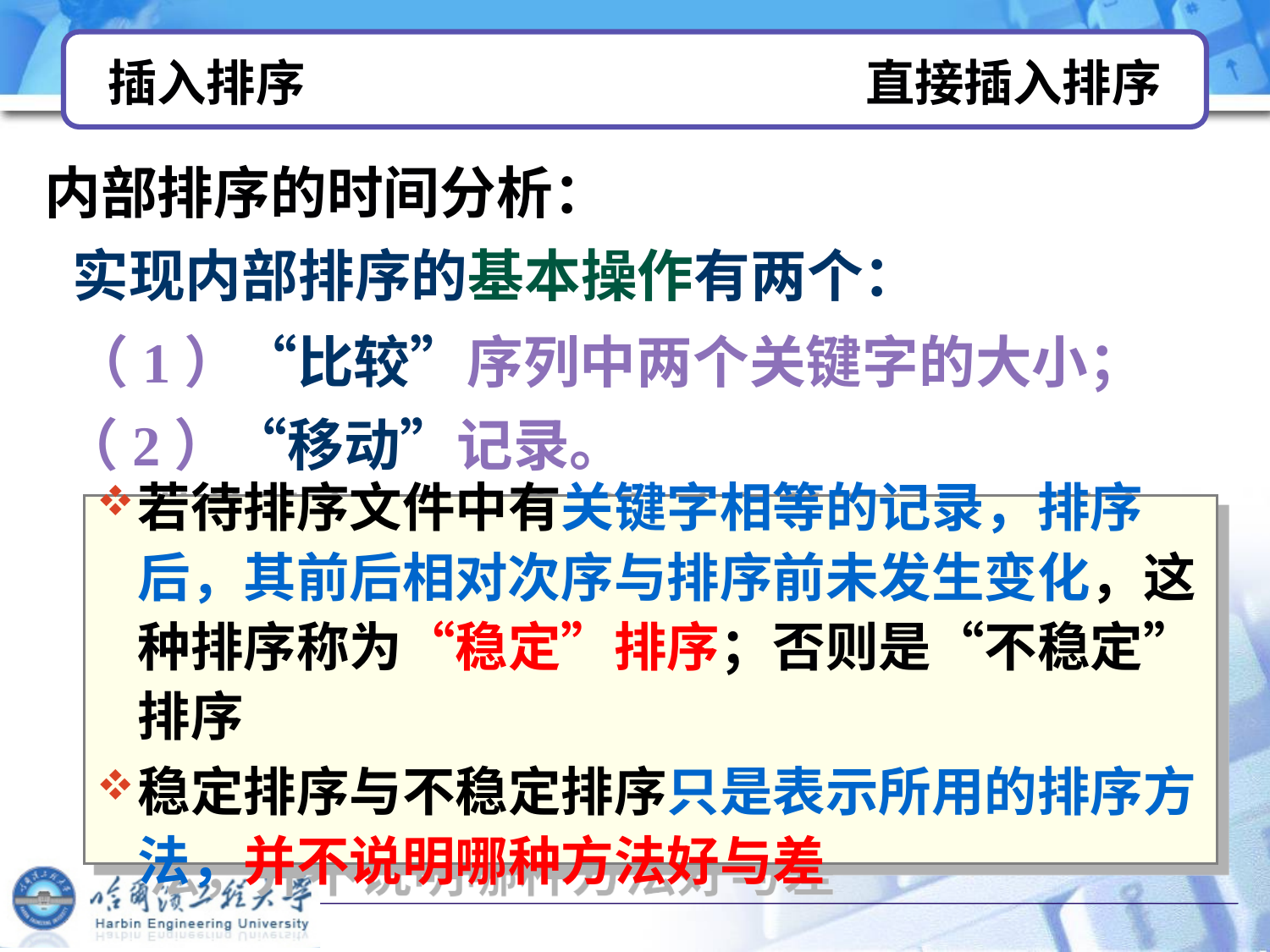

# 插入排序                                                  直接插入排序
内部排序的时间分析：
实现内部排序的基本操作有两个：
（1）“比较”序列中两个关键字的大小；
（2）“移动”记录。
若待排序文件中有关键字相等的记录，排序后，其前后相对次序与排序前未发生变化，这种排序称为“稳定”排序；否则是“不稳定”排序
稳定排序与不稳定排序只是表示所用的排序方法，并不说明哪种方法好与差